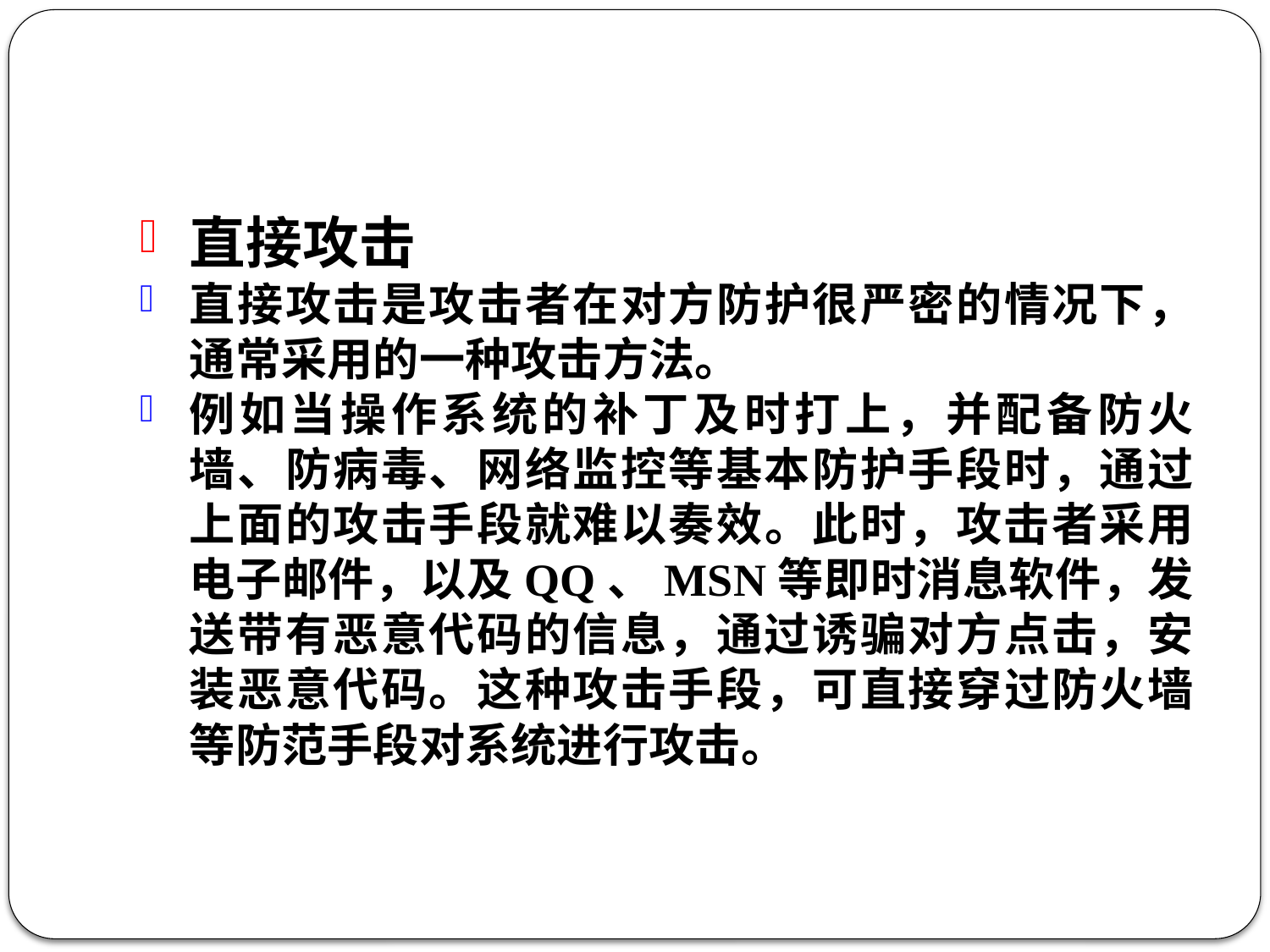

#
直接攻击
直接攻击是攻击者在对方防护很严密的情况下，通常采用的一种攻击方法。
例如当操作系统的补丁及时打上，并配备防火墙、防病毒、网络监控等基本防护手段时，通过上面的攻击手段就难以奏效。此时，攻击者采用电子邮件，以及QQ、MSN等即时消息软件，发送带有恶意代码的信息，通过诱骗对方点击，安装恶意代码。这种攻击手段，可直接穿过防火墙等防范手段对系统进行攻击。